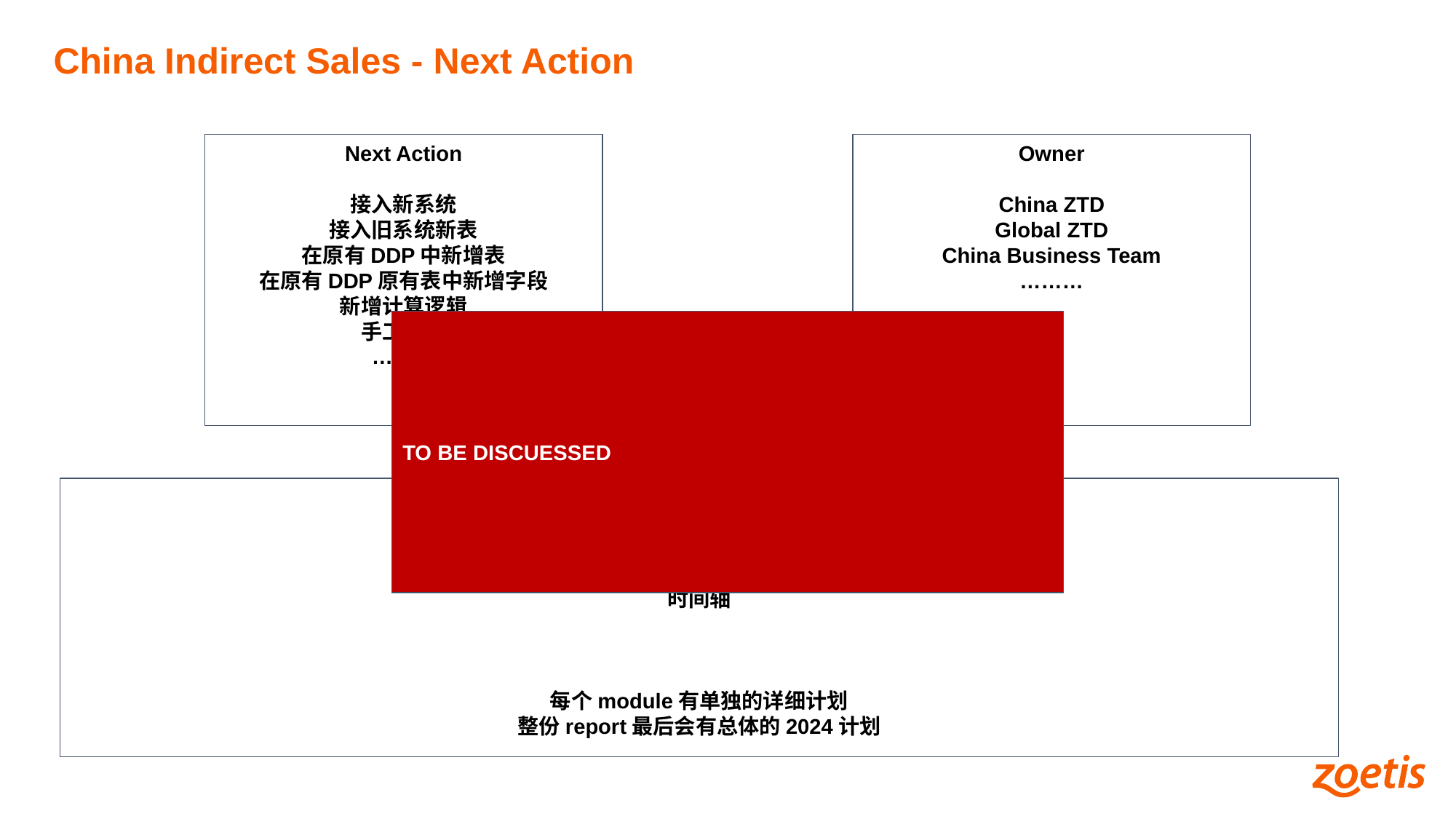

China Indirect Sales - Next Action
Next Action

接入新系统
接入旧系统新表
在原有DDP中新增表
在原有DDP原有表中新增字段
新增计算逻辑
手工维护
………

Owner

China ZTD
Global ZTD
China Business Team
………
TO BE DISCUESSED
Timeline

Task之间的dependency
每件事情的完成时间
时间轴

每个module有单独的详细计划
整份report最后会有总体的2024计划